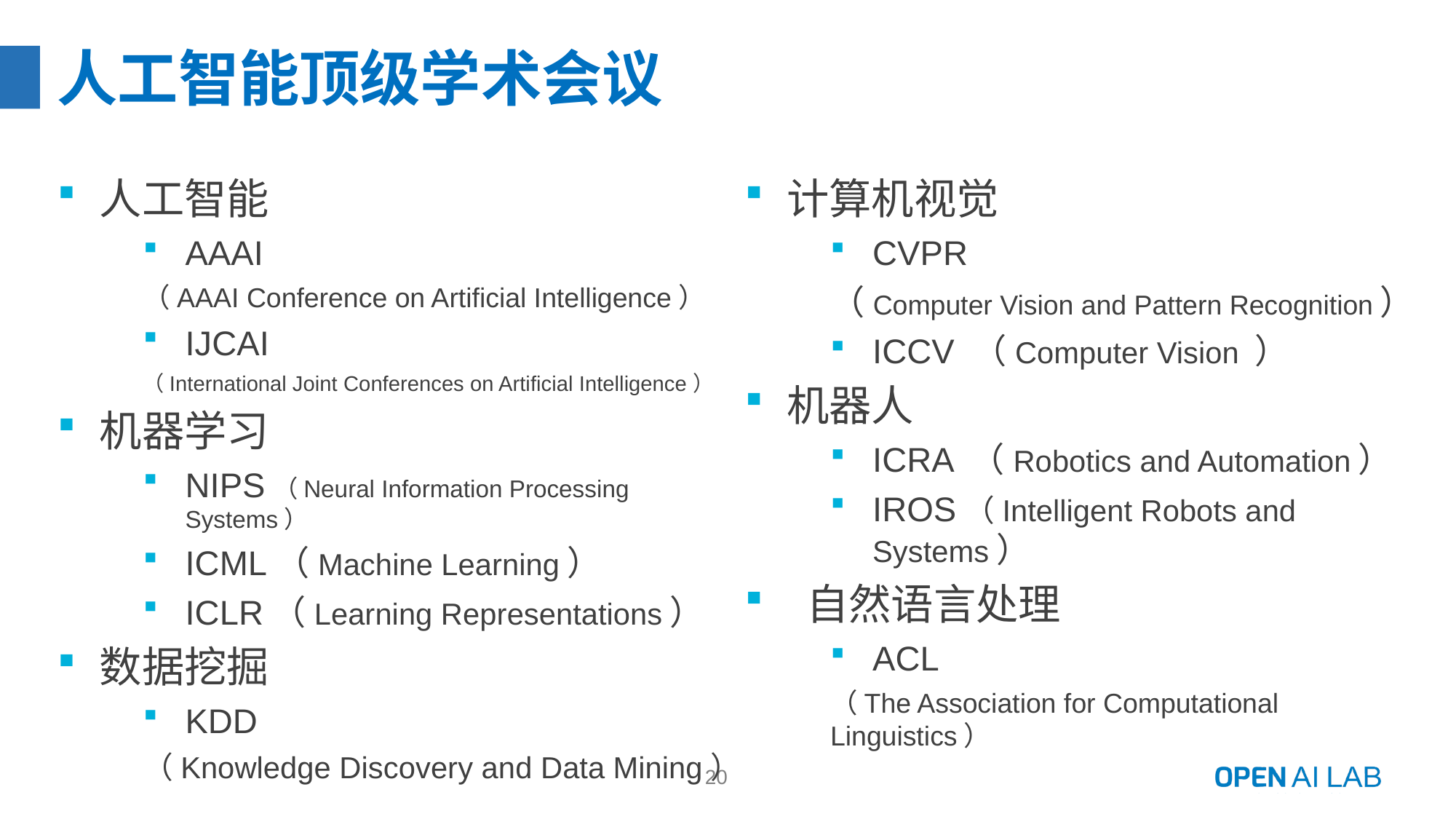

# 人工智能顶级学术会议

人工智能
AAAI
（AAAI Conference on Artificial Intelligence）
IJCAI
（International Joint Conferences on Artificial Intelligence）
机器学习
NIPS（Neural Information Processing Systems）
ICML（Machine Learning）
ICLR（Learning Representations）
数据挖掘
KDD
（Knowledge Discovery and Data Mining）

计算机视觉
CVPR
（Computer Vision and Pattern Recognition）
ICCV （Computer Vision ）
机器人
ICRA （Robotics and Automation）
IROS（Intelligent Robots and Systems）
 自然语言处理
ACL
（The Association for Computational Linguistics）